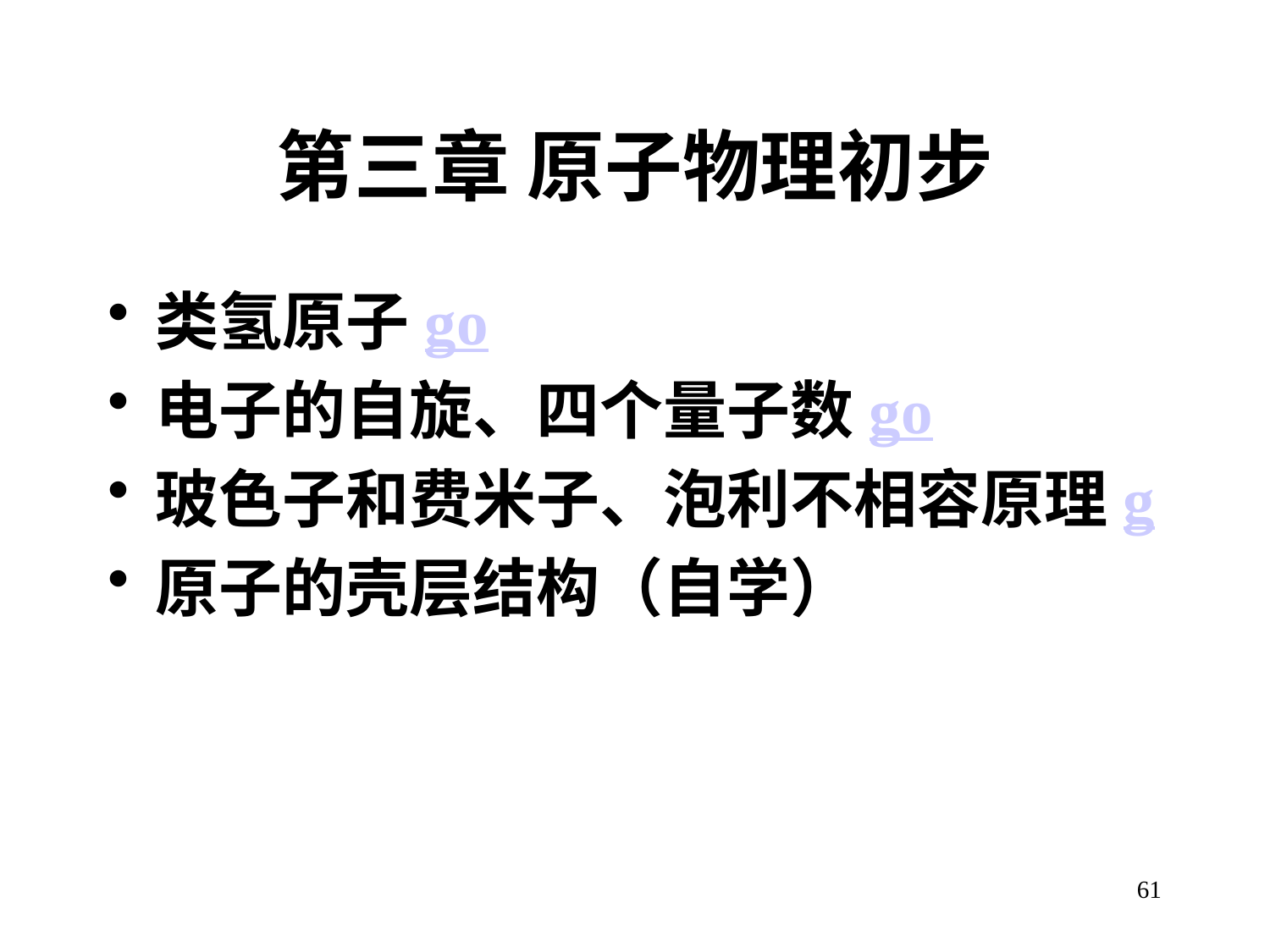

# 第三章 原子物理初步
类氢原子go
电子的自旋、四个量子数go
玻色子和费米子、泡利不相容原理g
原子的壳层结构（自学）
61